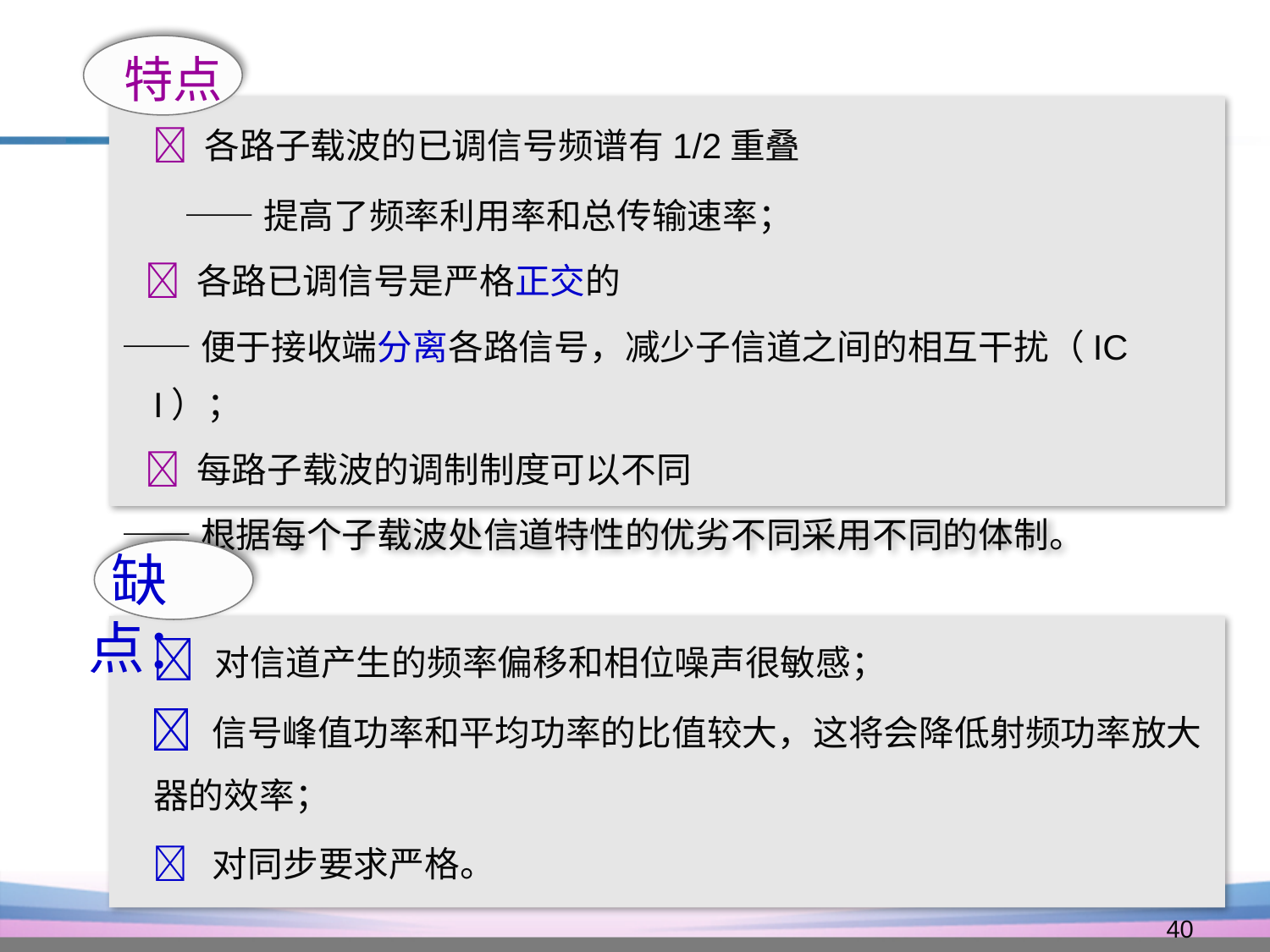

特点
    ∗ 各路子载波的已调信号频谱有1/2重叠
        ——提高了频率利用率和总传输速率；
   ∗ 各路已调信号是严格正交的
——便于接收端分离各路信号，减少子信道之间的相互干扰（ICI）；
   ∗ 每路子载波的调制制度可以不同
——根据每个子载波处信道特性的优劣不同采用不同的体制。
 缺点：

    ∗ 对信道产生的频率偏移和相位噪声很敏感；
   ∗ 信号峰值功率和平均功率的比值较大，这将会降低射频功率放大器的效率；
    ∗  对同步要求严格。

40